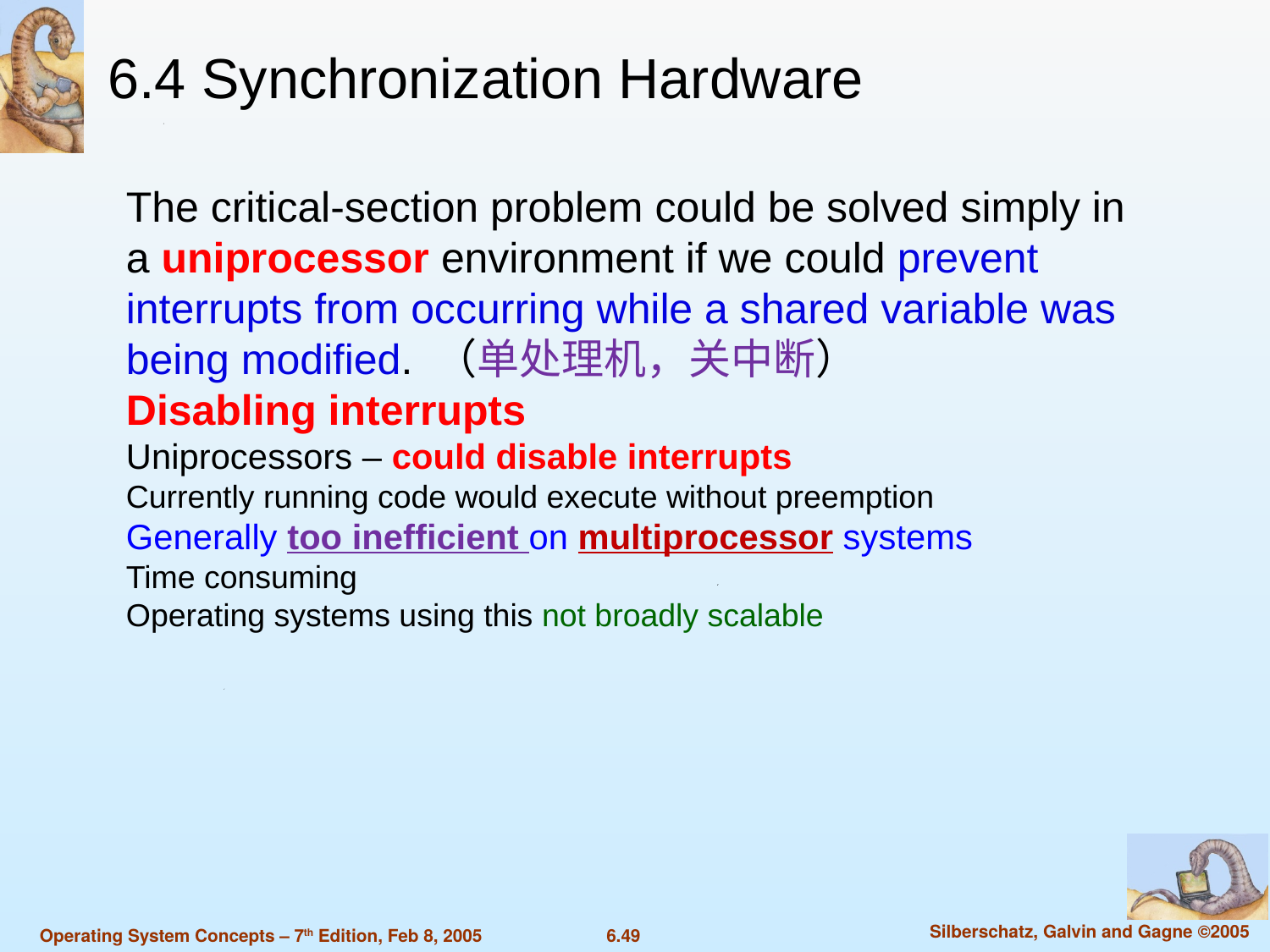

6.4 Synchronization Hardware
The critical-section problem could be solved simply in a uniprocessor environment if we could prevent interrupts from occurring while a shared variable was being modified. （单处理机，关中断）
Disabling interrupts
Uniprocessors – could disable interrupts
Currently running code would execute without preemption
Generally too inefficient on multiprocessor systems
Time consuming
Operating systems using this not broadly scalable